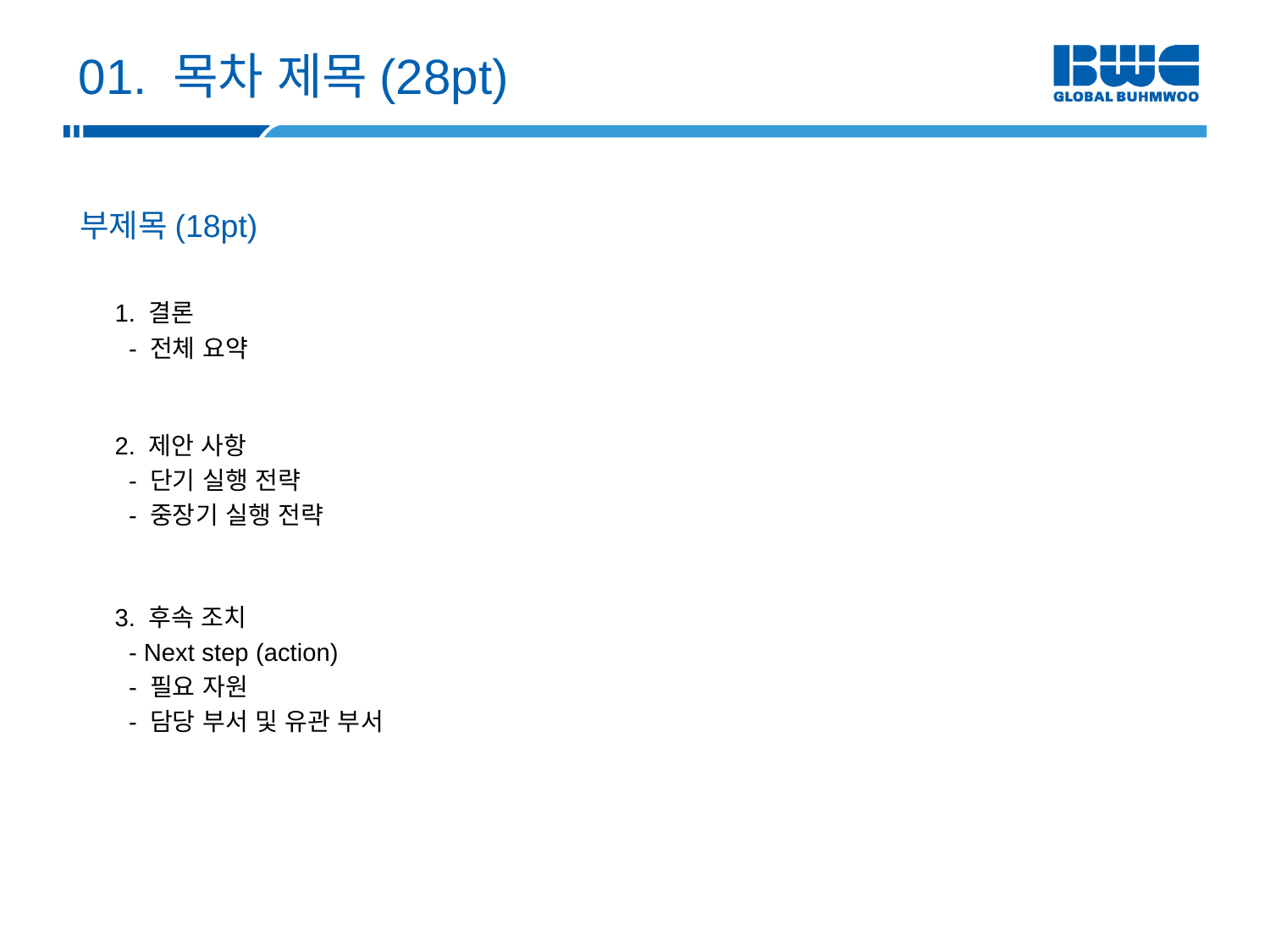

01. 목차 제목(28pt)
부제목(18pt)
1. 결론
  - 전체 요약
2. 제안 사항
  - 단기 실행 전략
  - 중장기 실행 전략
3. 후속 조치
  - Next step (action)
  - 필요 자원
  - 담당 부서 및 유관 부서